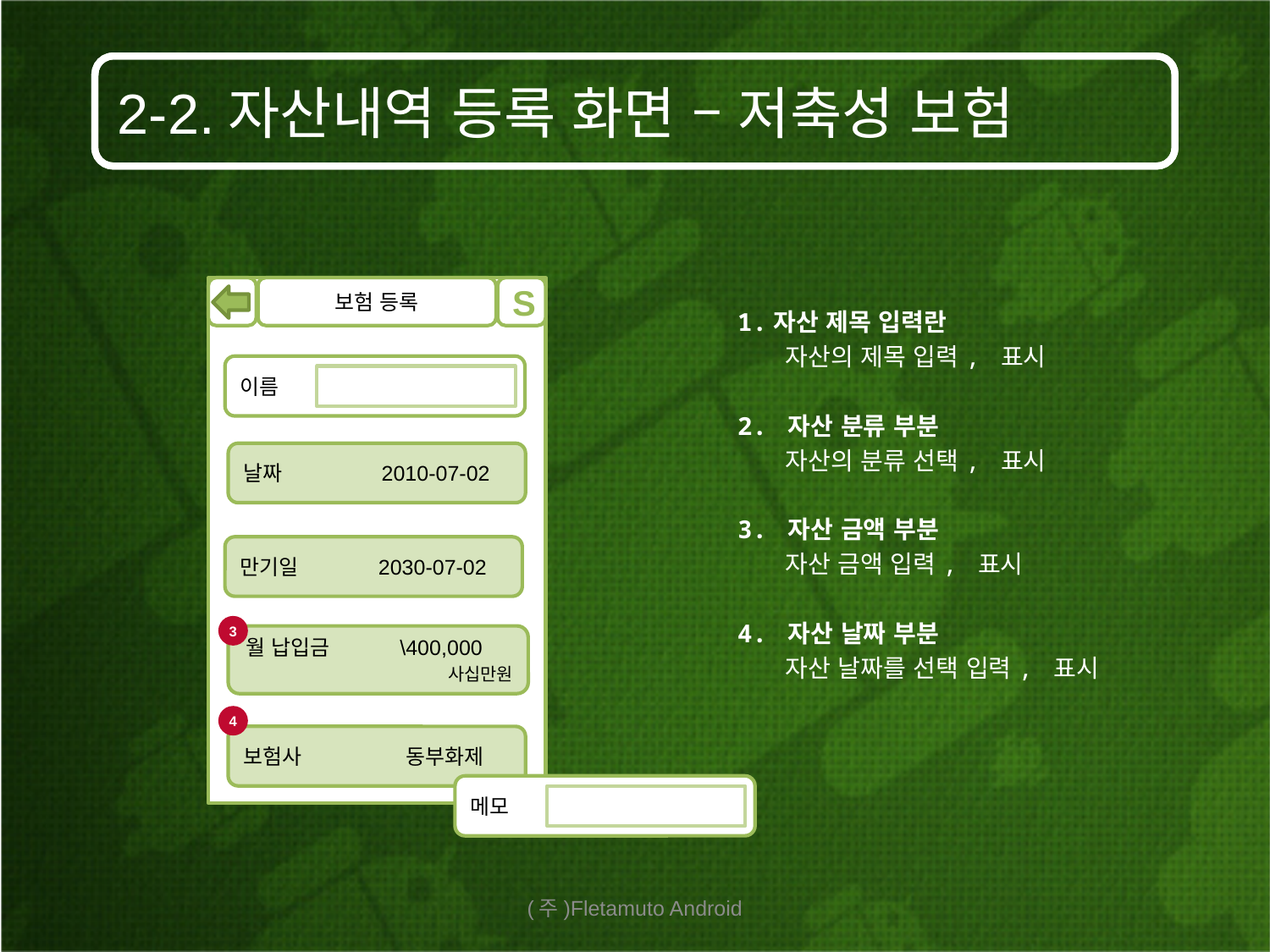

# 2-2.자산내역 등록 화면 – 저축성 보험

1.자산 제목 입력란
	자산의 제목 입력, 표시

2. 자산 분류 부분
	자산의 분류 선택, 표시

3. 자산 금액 부분
	자산 금액 입력, 표시

4. 자산 날짜 부분
	자산 날짜를 선택 입력, 표시

보험 등록
S
이름

날짜	 2010-07-02
만기일	 2030-07-02
3
월 납입금           \400,000          사십만원
4
보험사	      동부화제
메모

(주)Fletamuto Android